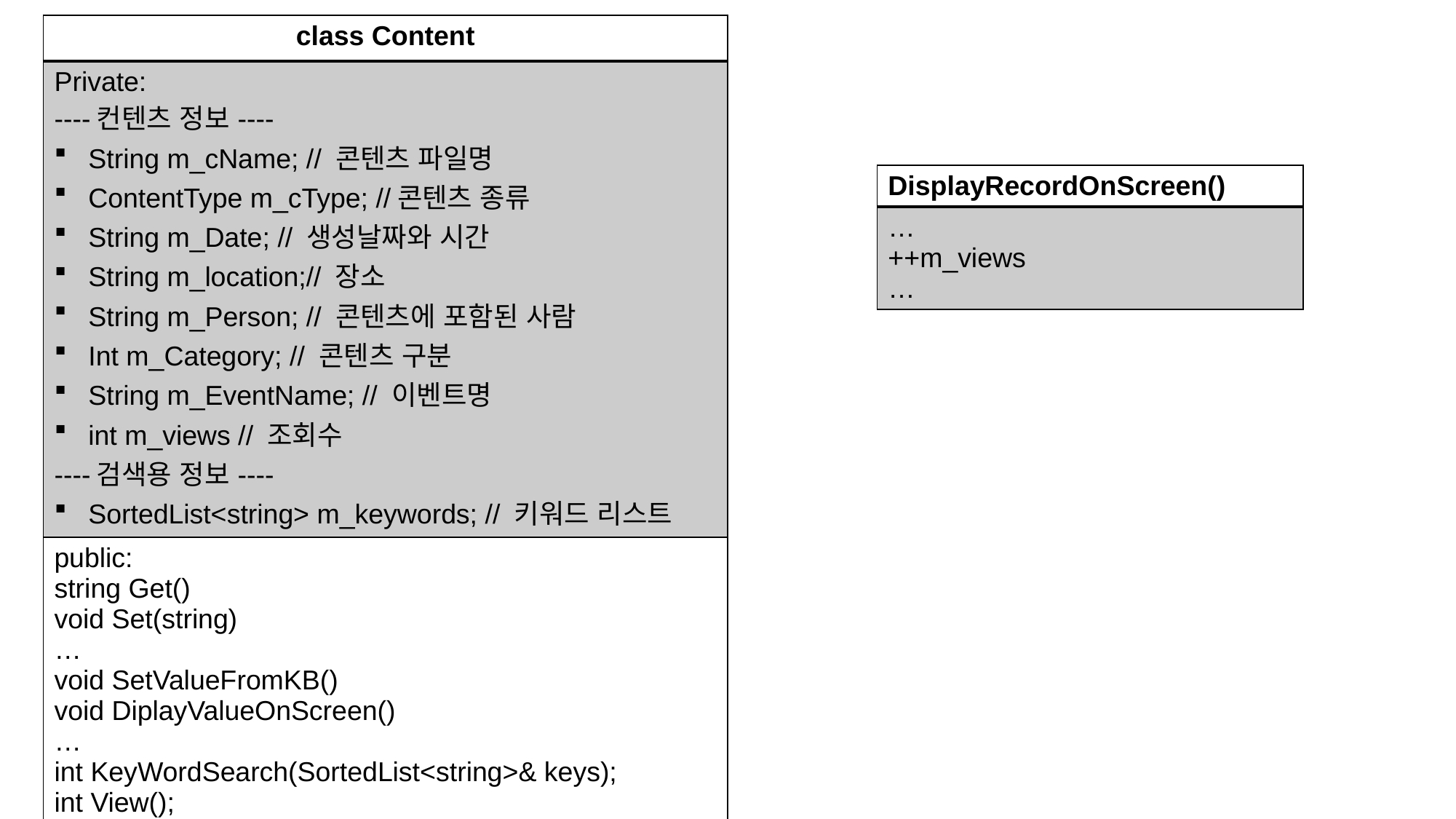

| class Content |
| --- |
| Private: ----컨텐츠 정보---- String m\_cName; // 콘텐츠 파일명 ContentType m\_cType; //콘텐츠 종류 String m\_Date; // 생성날짜와 시간 String m\_location;// 장소 String m\_Person; // 콘텐츠에 포함된 사람 Int m\_Category; // 콘텐츠 구분 String m\_EventName; // 이벤트명 int m\_views // 조회수 ----검색용 정보---- SortedList<string> m\_keywords; // 키워드 리스트 |
| public: string Get() void Set(string) … void SetValueFromKB() void DiplayValueOnScreen() … int KeyWordSearch(SortedList<string>& keys); int View(); |
| DisplayRecordOnScreen() |
| --- |
| … ++m\_views … |